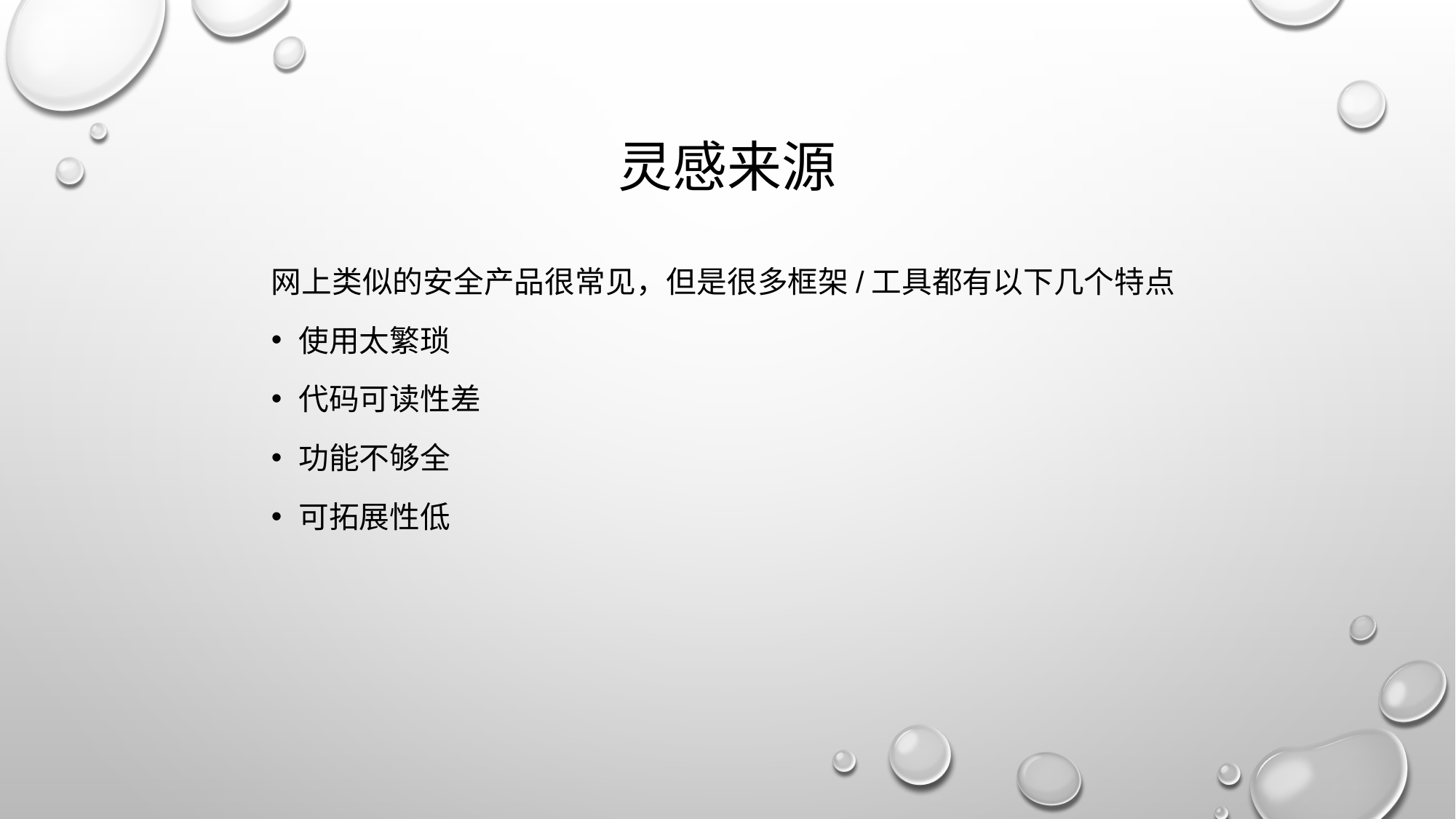

# 灵感来源
网上类似的安全产品很常见，但是很多框架/工具都有以下几个特点
使用太繁琐
代码可读性差
功能不够全
可拓展性低